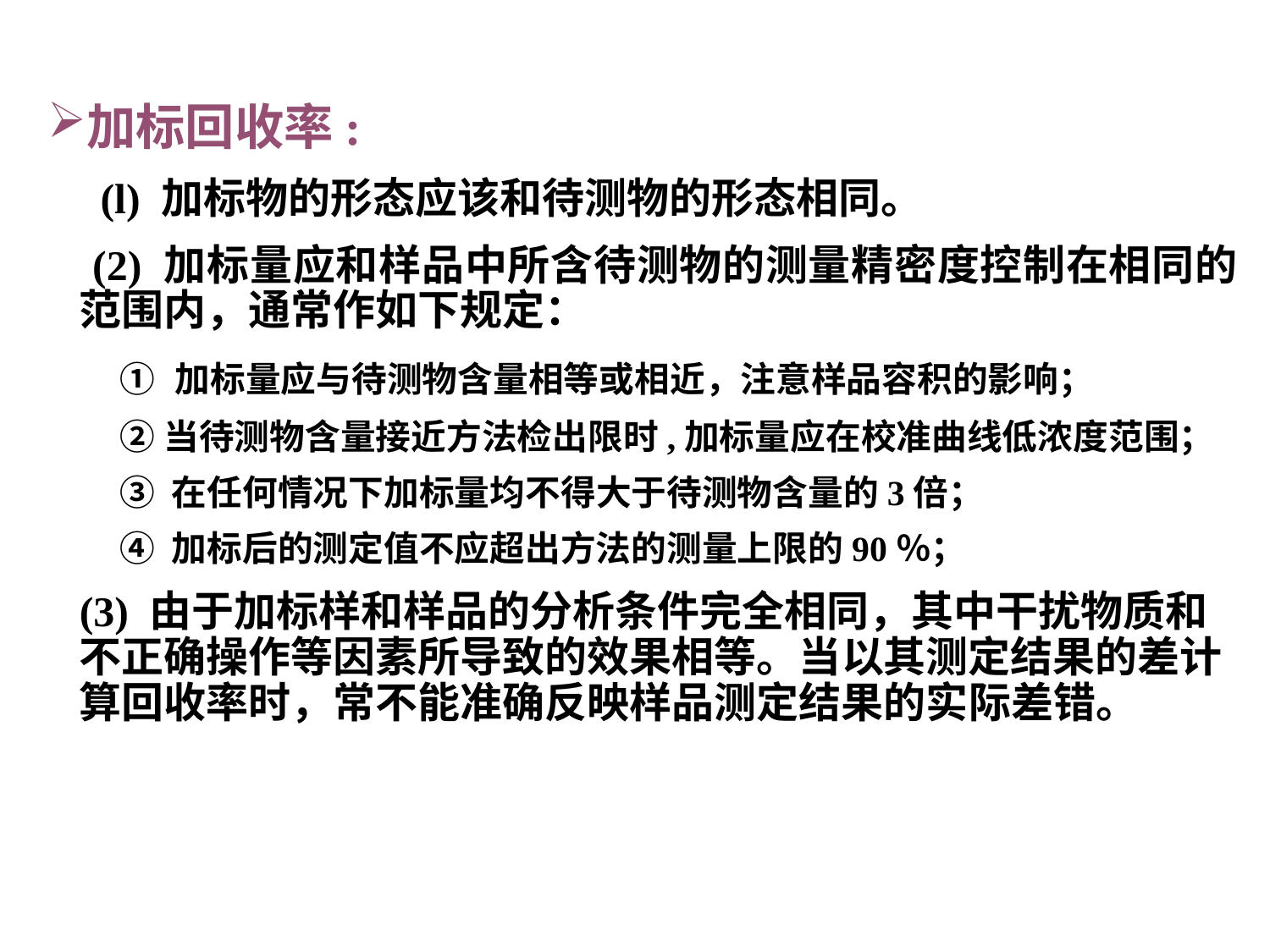

加标回收率:
     (l) 加标物的形态应该和待测物的形态相同。
    (2) 加标量应和样品中所含待测物的测量精密度控制在相同的范围内，通常作如下规定：
         ① 加标量应与待测物含量相等或相近，注意样品容积的影响；
         ②当待测物含量接近方法检出限时,加标量应在校准曲线低浓度范围；
         ③ 在任何情况下加标量均不得大于待测物含量的3倍；
         ④ 加标后的测定值不应超出方法的测量上限的90％；
   (3) 由于加标样和样品的分析条件完全相同，其中干扰物质和不正确操作等因素所导致的效果相等。当以其测定结果的差计算回收率时，常不能准确反映样品测定结果的实际差错。